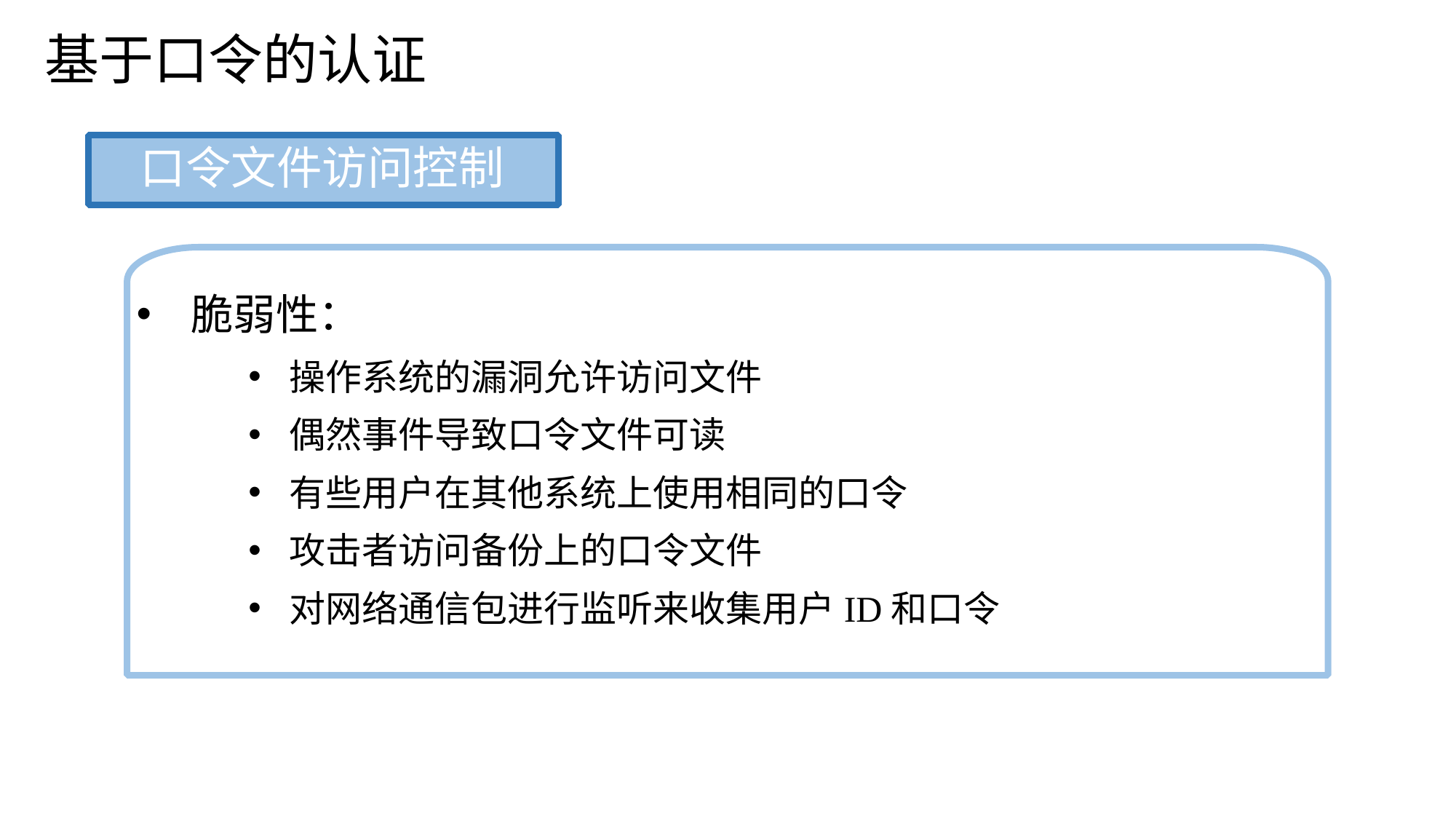

基于口令的认证
口令文件访问控制
脆弱性：
操作系统的漏洞允许访问文件
偶然事件导致口令文件可读
有些用户在其他系统上使用相同的口令
攻击者访问备份上的口令文件
对网络通信包进行监听来收集用户ID和口令